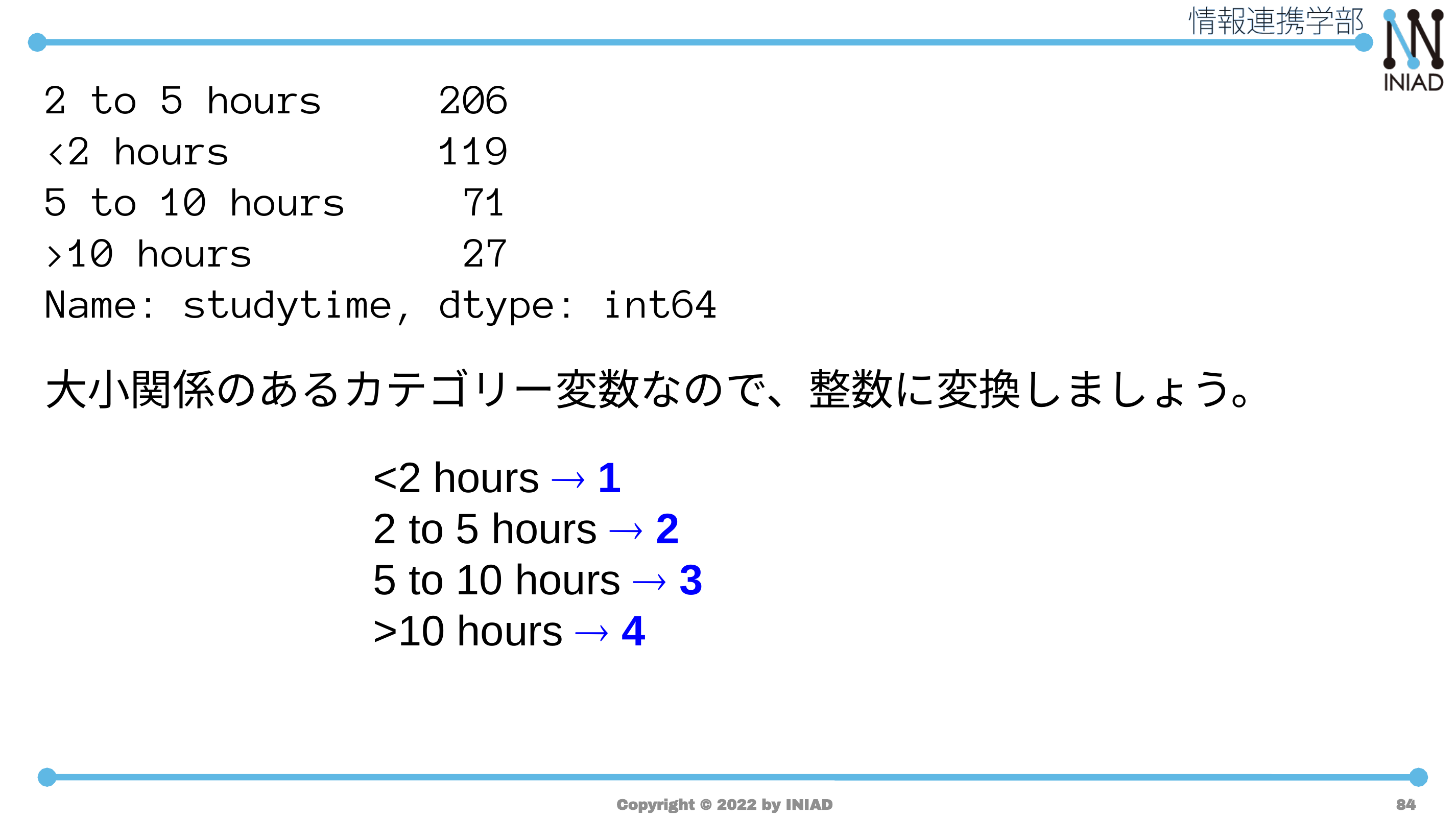

2 to 5 hours     206
<2 hours         119
5 to 10 hours     71
>10 hours         27
Name: studytime, dtype: int64
大小関係のあるカテゴリー変数なので、整数に変換しましょう。
<2 hours → 1
2 to 5 hours → 2
5 to 10 hours → 3
>10 hours → 4
Copyright © 2022 by INIAD
84